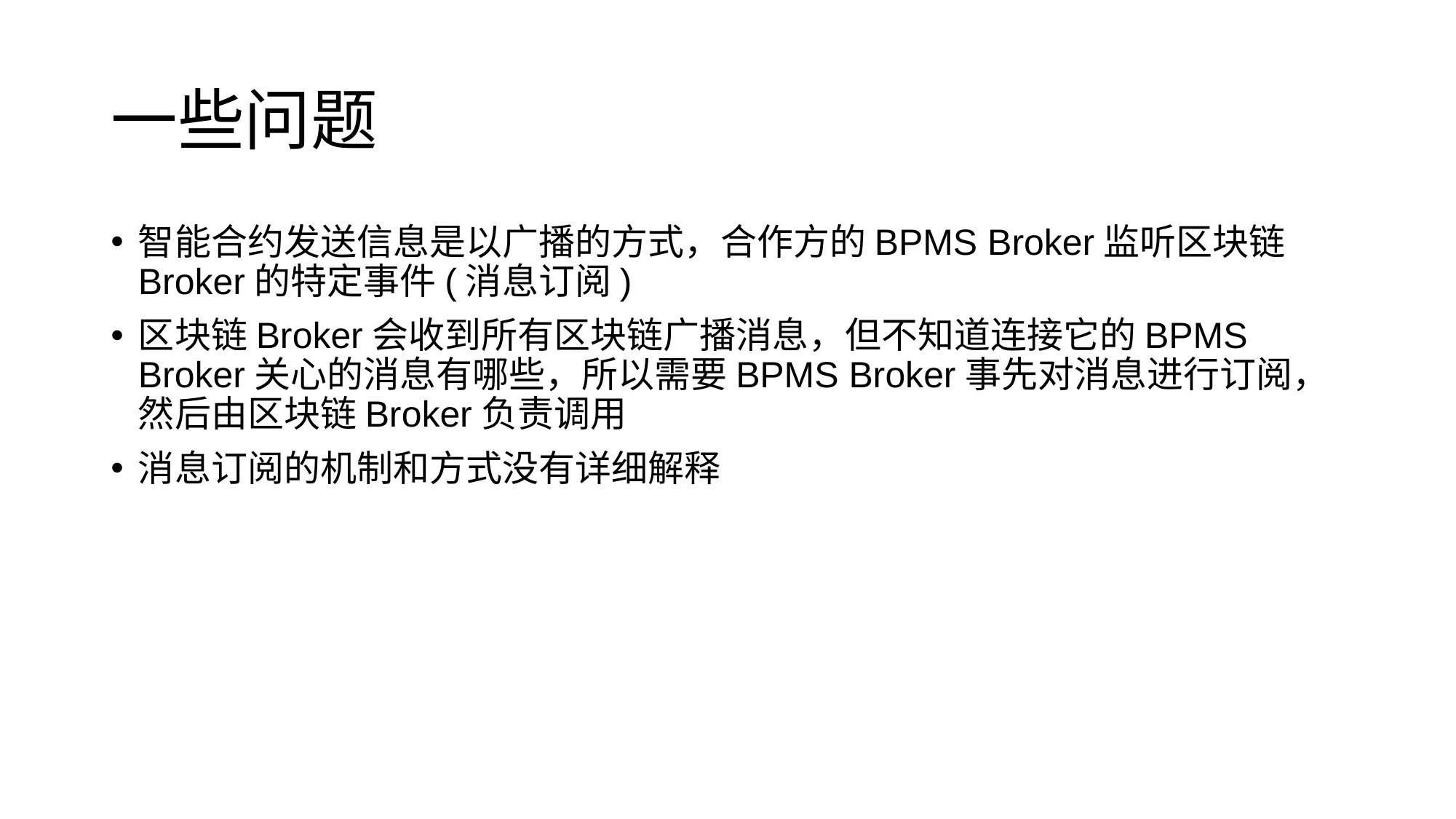

# 一些问题
智能合约发送信息是以广播的方式，合作方的BPMS Broker监听区块链Broker的特定事件(消息订阅)
区块链Broker会收到所有区块链广播消息，但不知道连接它的BPMS Broker关心的消息有哪些，所以需要BPMS Broker事先对消息进行订阅，然后由区块链Broker负责调用
消息订阅的机制和方式没有详细解释